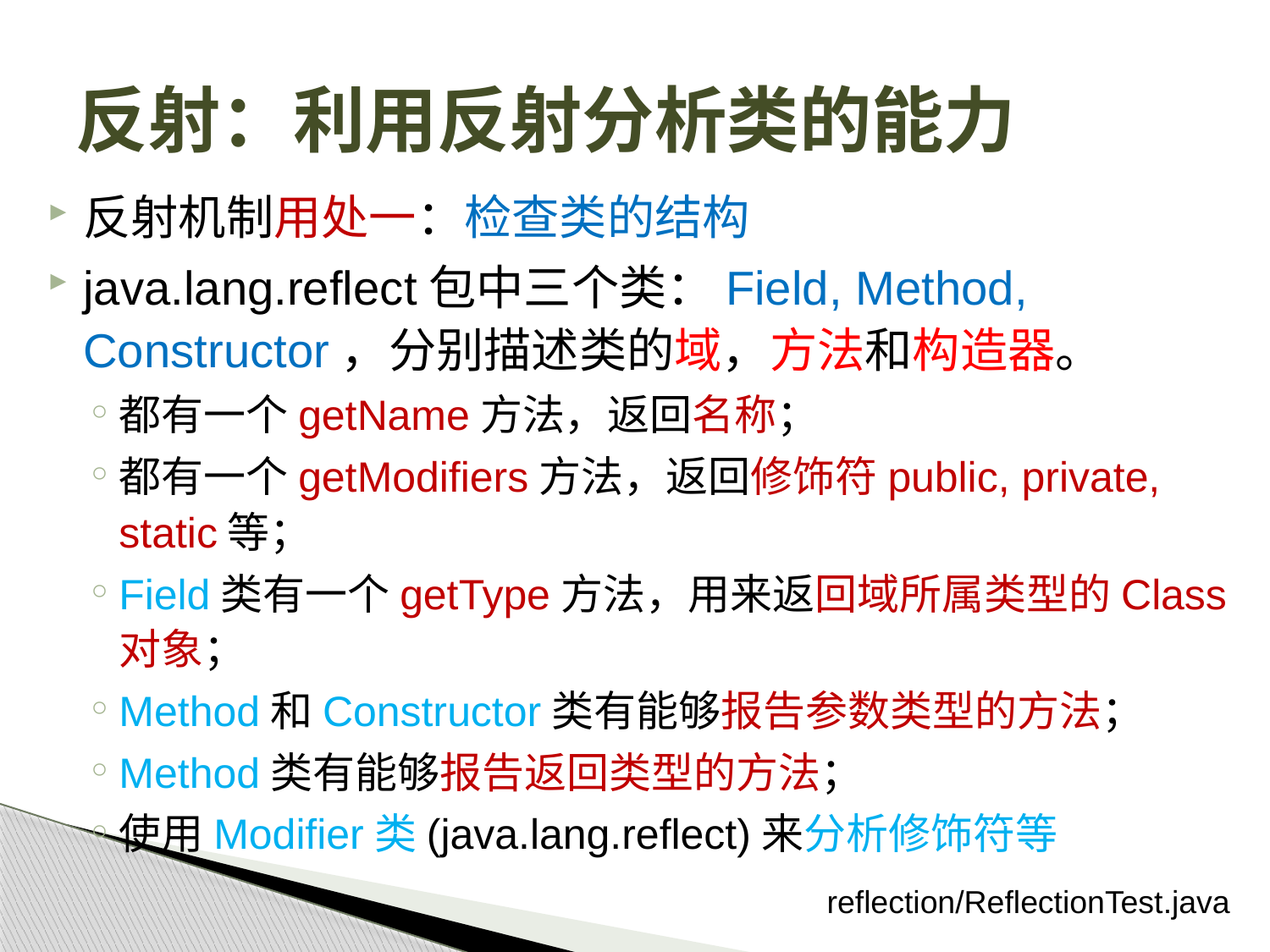

# 反射：利用反射分析类的能力
反射机制用处一：检查类的结构
java.lang.reflect包中三个类：Field, Method, Constructor，分别描述类的域，方法和构造器。
都有一个getName方法，返回名称；
都有一个getModifiers方法，返回修饰符public, private, static等；
Field类有一个getType方法，用来返回域所属类型的Class对象；
Method和Constructor类有能够报告参数类型的方法；
Method类有能够报告返回类型的方法；
使用Modifier类(java.lang.reflect)来分析修饰符等
reflection/ReflectionTest.java